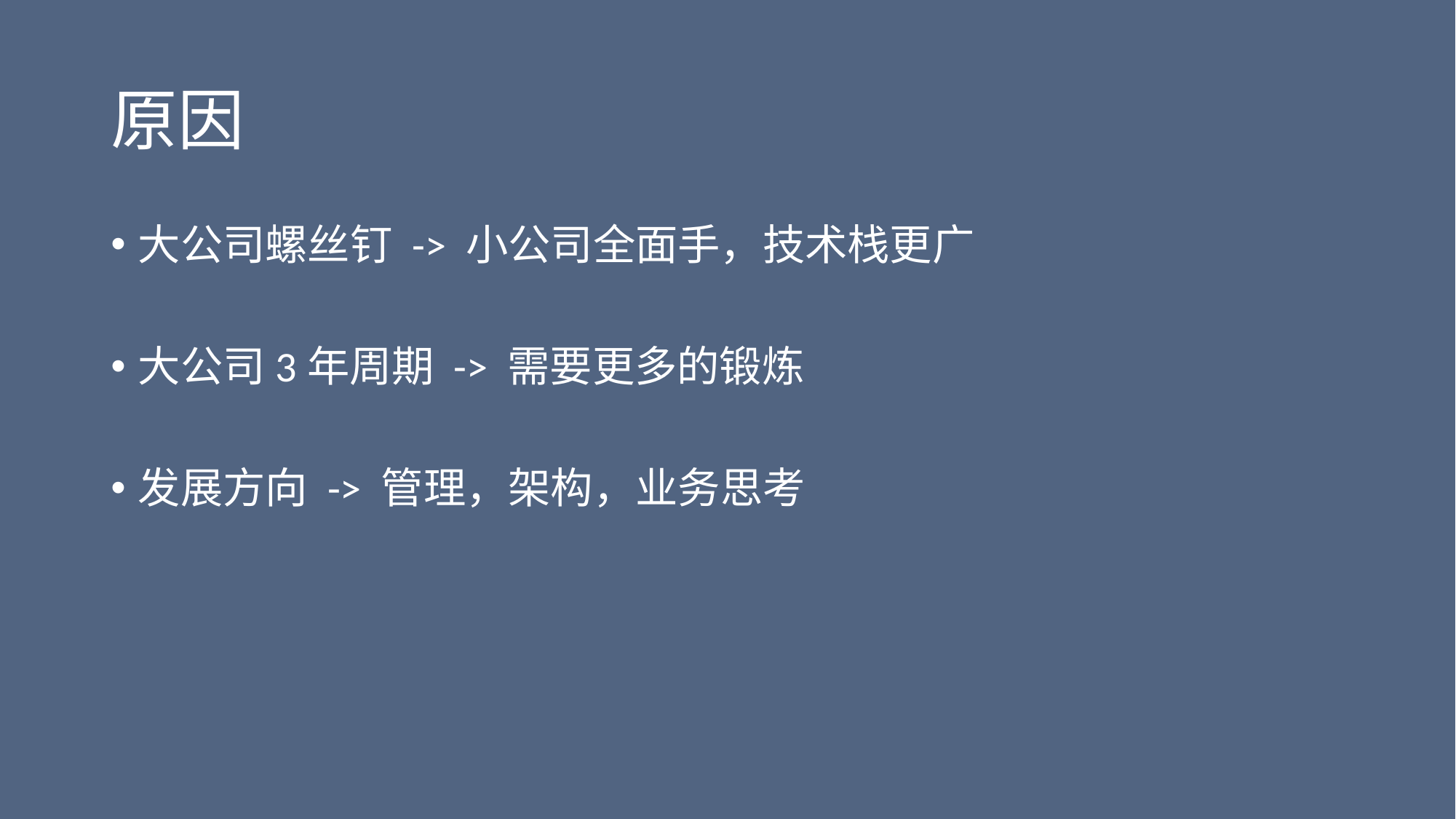

# 原因
大公司螺丝钉 -> 小公司全面手，技术栈更广

大公司3年周期 -> 需要更多的锻炼

发展方向 -> 管理，架构，业务思考